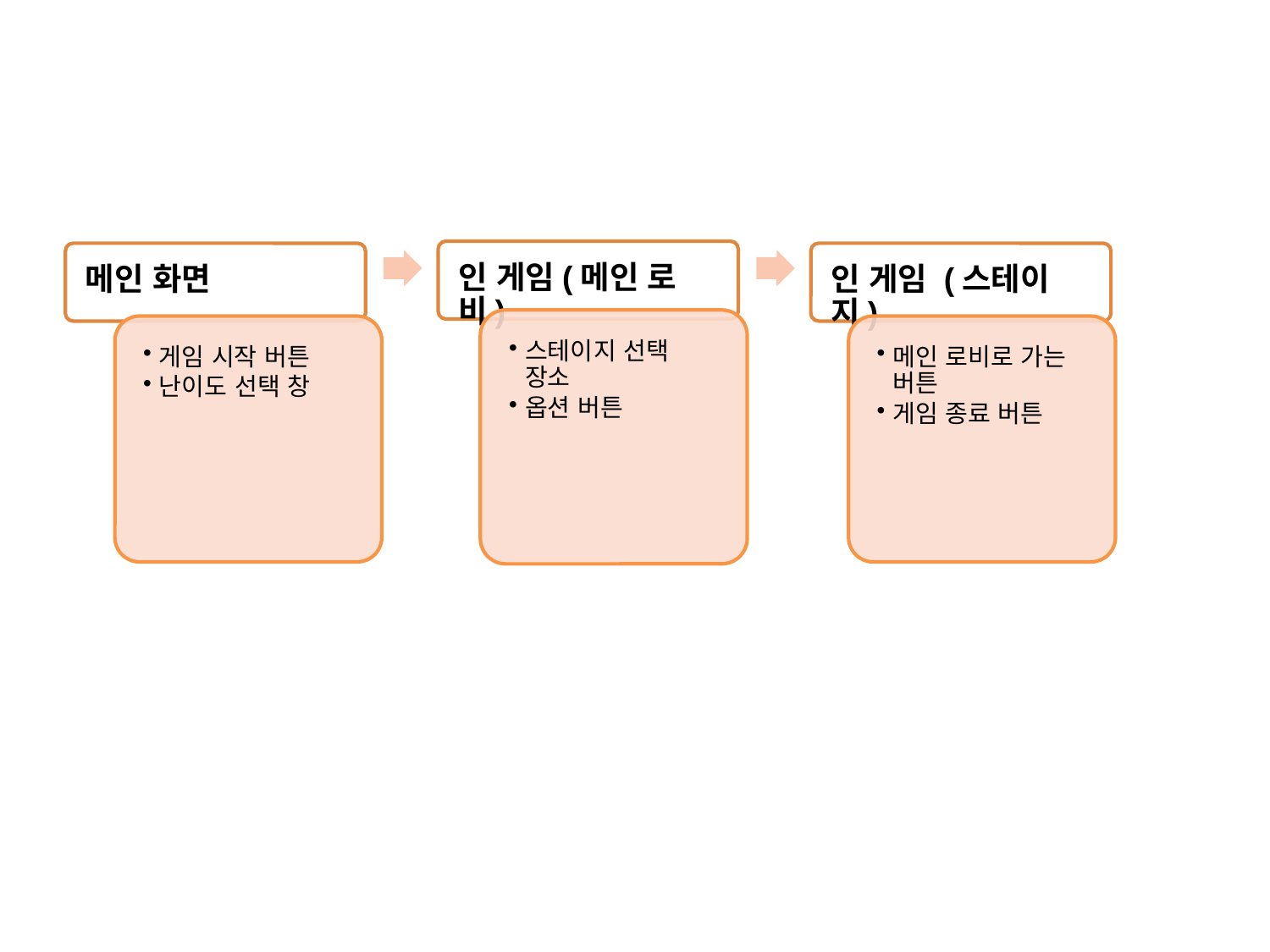

메인 화면
게임 시작 버튼
난이도 선택 창

인 게임(메인 로비)
스테이지 선택    장소
옵션 버튼

인 게임 (스테이지)
메인 로비로 가는 버튼
게임 종료 버튼